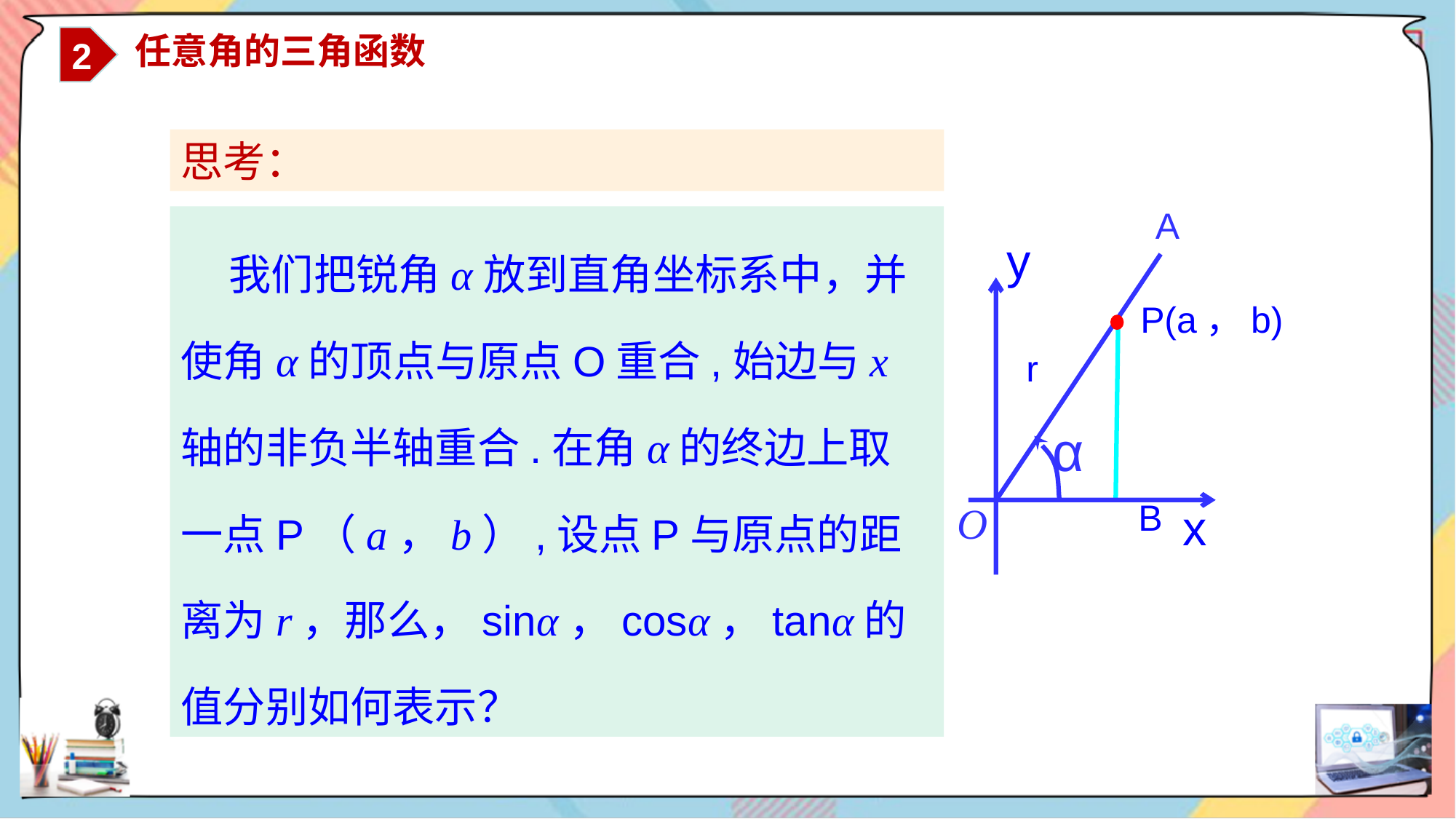

2
 任意角的三角函数
思考：
A

B
    我们把锐角α放到直角坐标系中，并使角α的顶点与原点O重合,始边与x轴的非负半轴重合.在角α的终边上取一点P（a，b）,设点P与原点的距离为r，那么，sinα，cosα，tanα的值分别如何表示？
y

P(a，b)

r
α

O
x